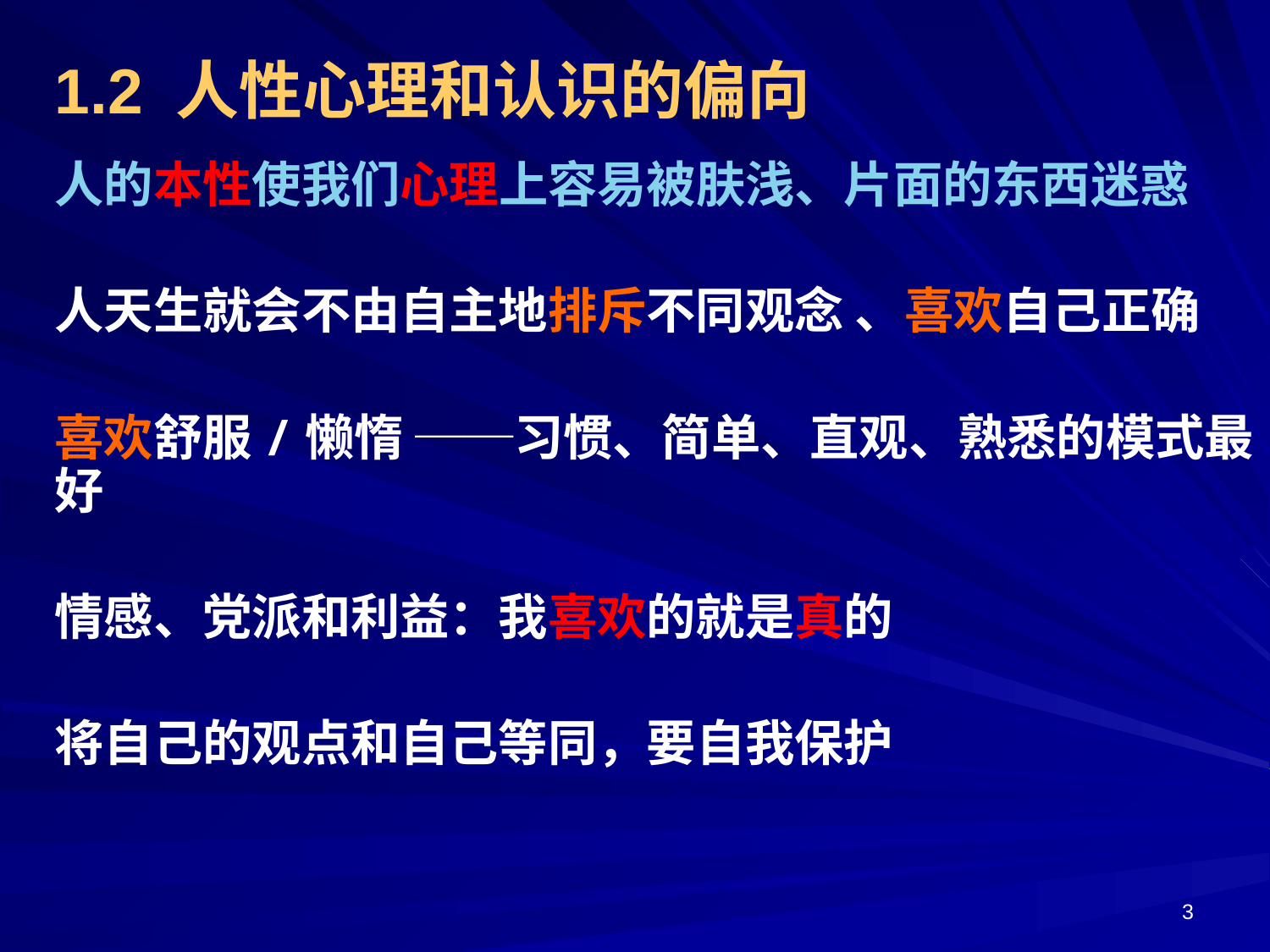

1.2 人性心理和认识的偏向

人的本性使我们心理上容易被肤浅、片面的东西迷惑

人天生就会不由自主地排斥不同观念 、喜欢自己正确

喜欢舒服/懒惰 ──习惯、简单、直观、熟悉的模式最好

情感、党派和利益：我喜欢的就是真的

将自己的观点和自己等同，要自我保护

3